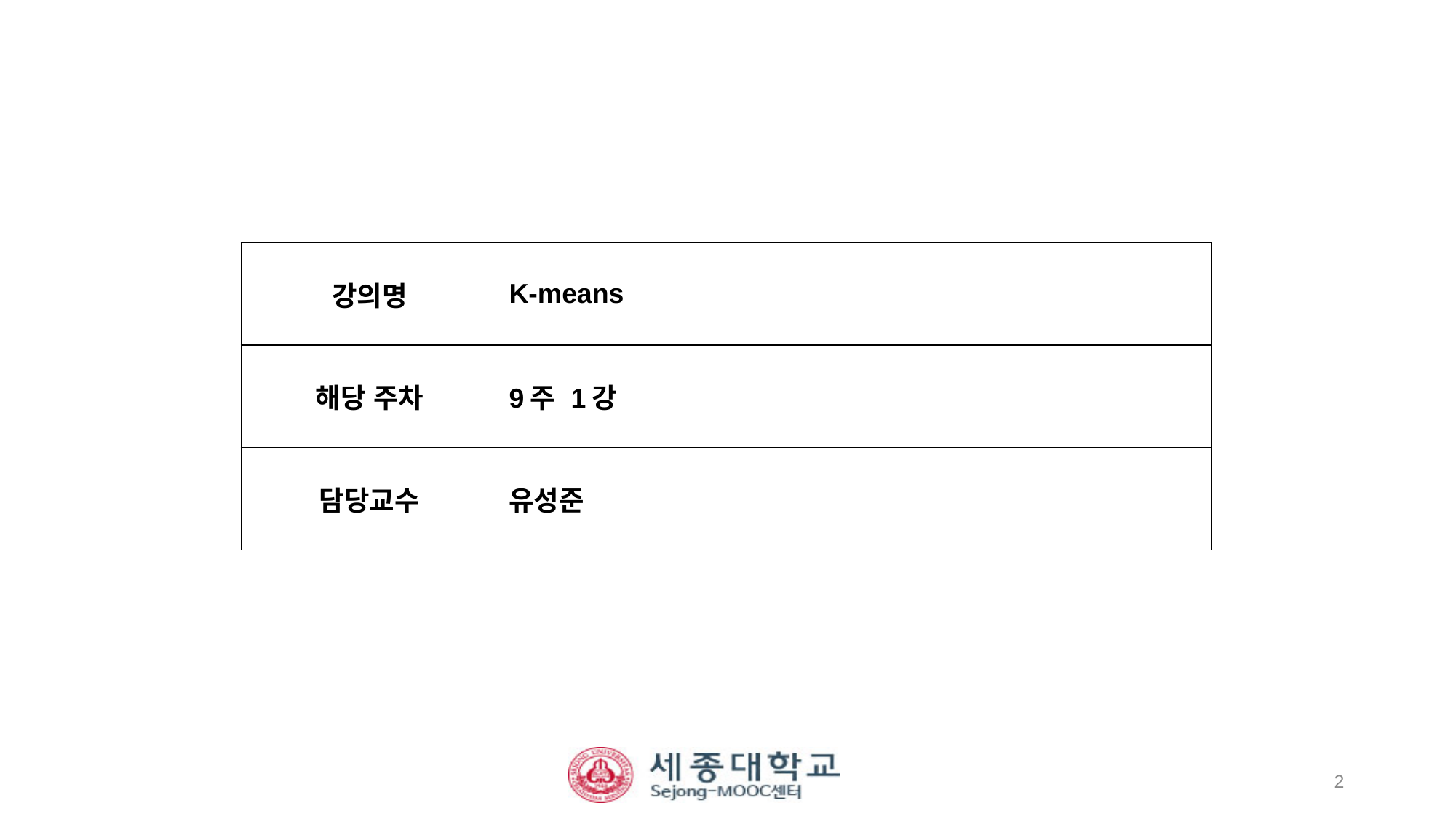

| 강의명 | K-means |
| --- | --- |
| 해당 주차 | 9주 1강 |
| 담당교수 | 유성준 |
2